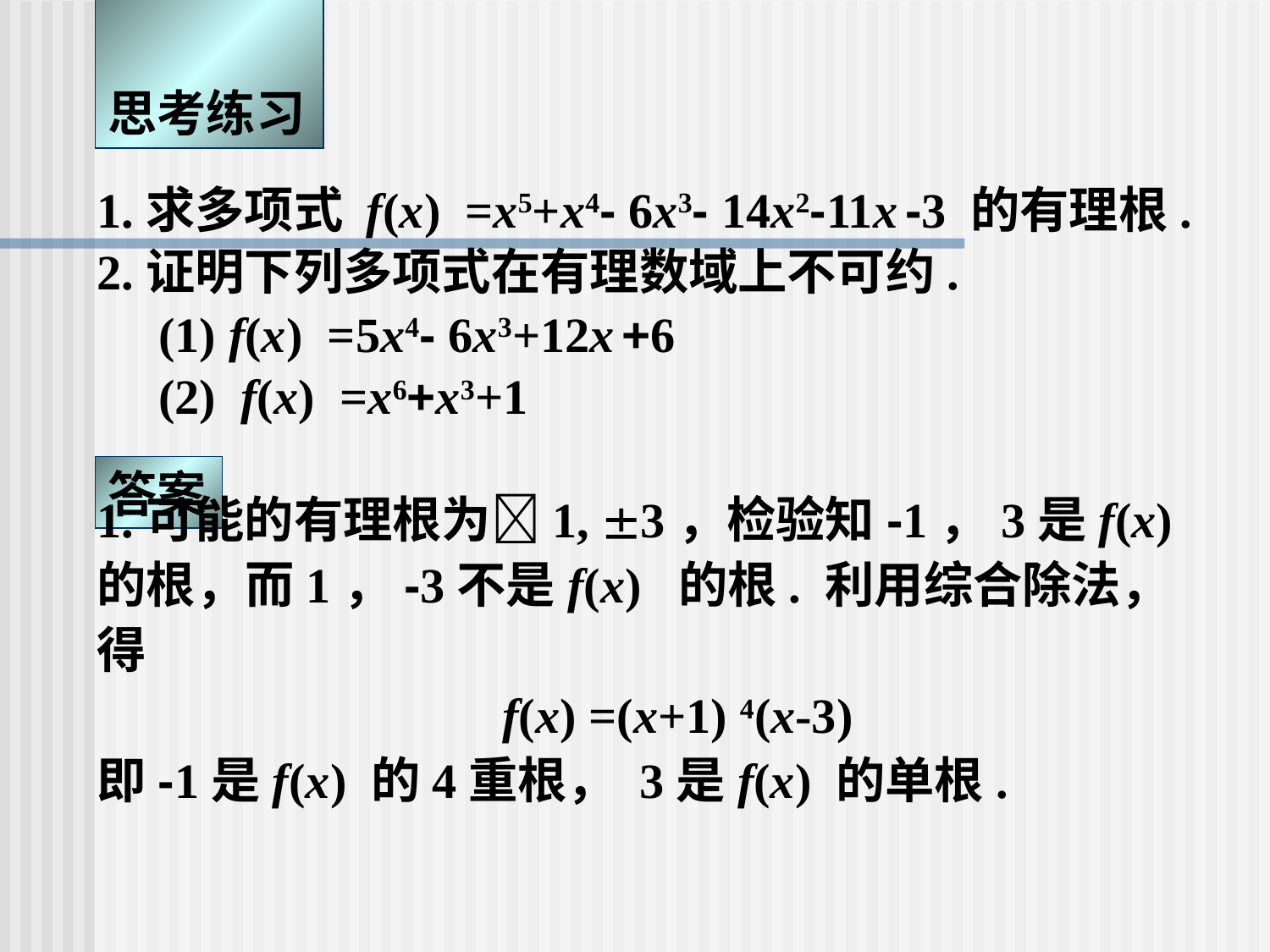

# 思考练习
1.求多项式 f(x)  =x5+x4- 6x3- 14x2-11x -3 的有理根.
2.证明下列多项式在有理数域上不可约.
     (1) f(x)  =5x4- 6x3+12x +6
     (2)  f(x)  =x6+x3+1

答案
1.可能的有理根为±1, ±3，检验知-1，3是f(x) 的根，而1，-3不是f(x)  的根. 利用综合除法，得
                                 f(x) =(x+1) 4(x-3)
即-1是f(x) 的4重根， 3是f(x) 的单根.